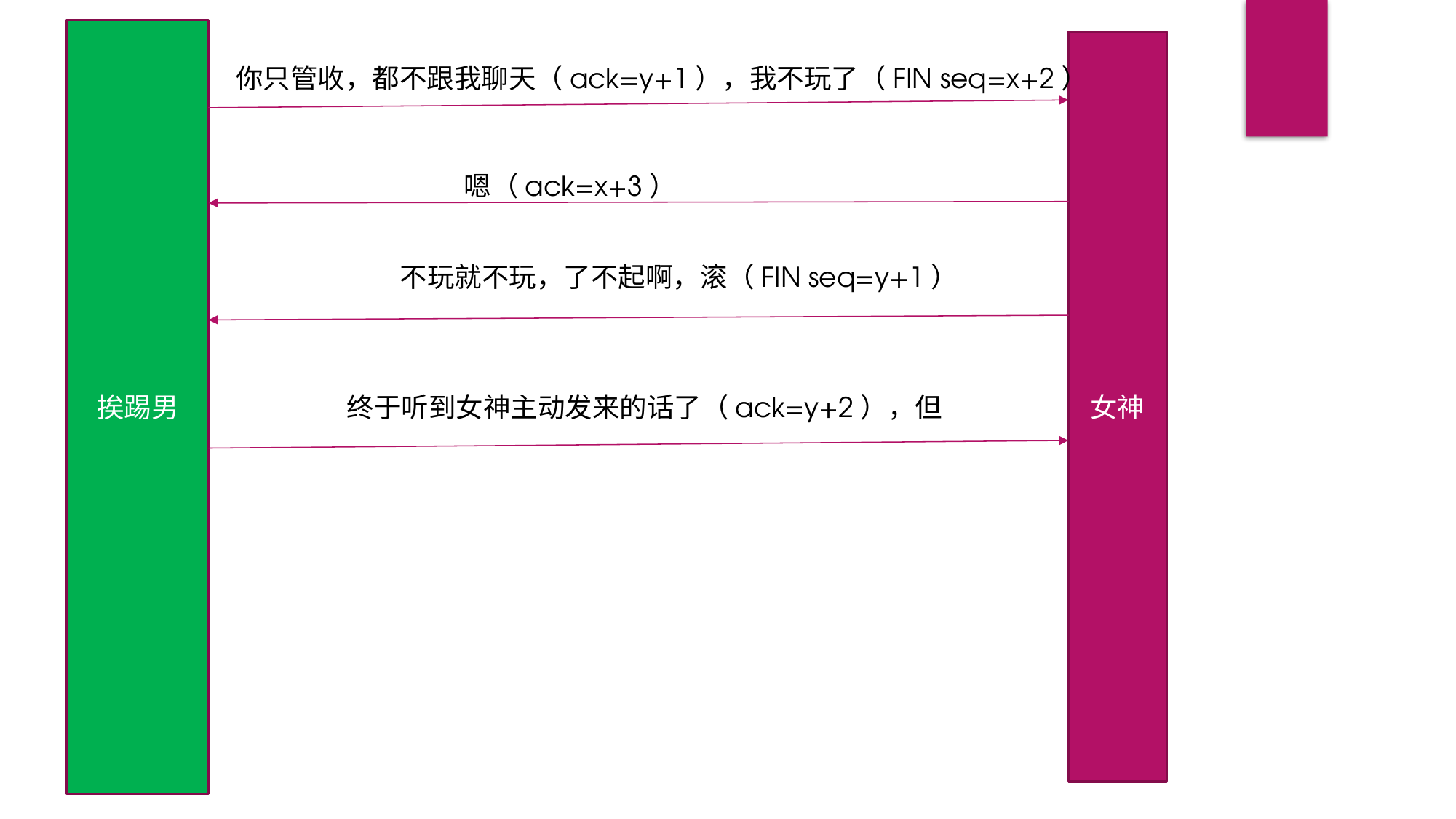

挨踢男
女神
你只管收，都不跟我聊天（ack=y+1），我不玩了（FIN seq=x+2）
嗯（ack=x+3）
不玩就不玩，了不起啊，滚（FIN seq=y+1）
终于听到女神主动发来的话了（ack=y+2），但